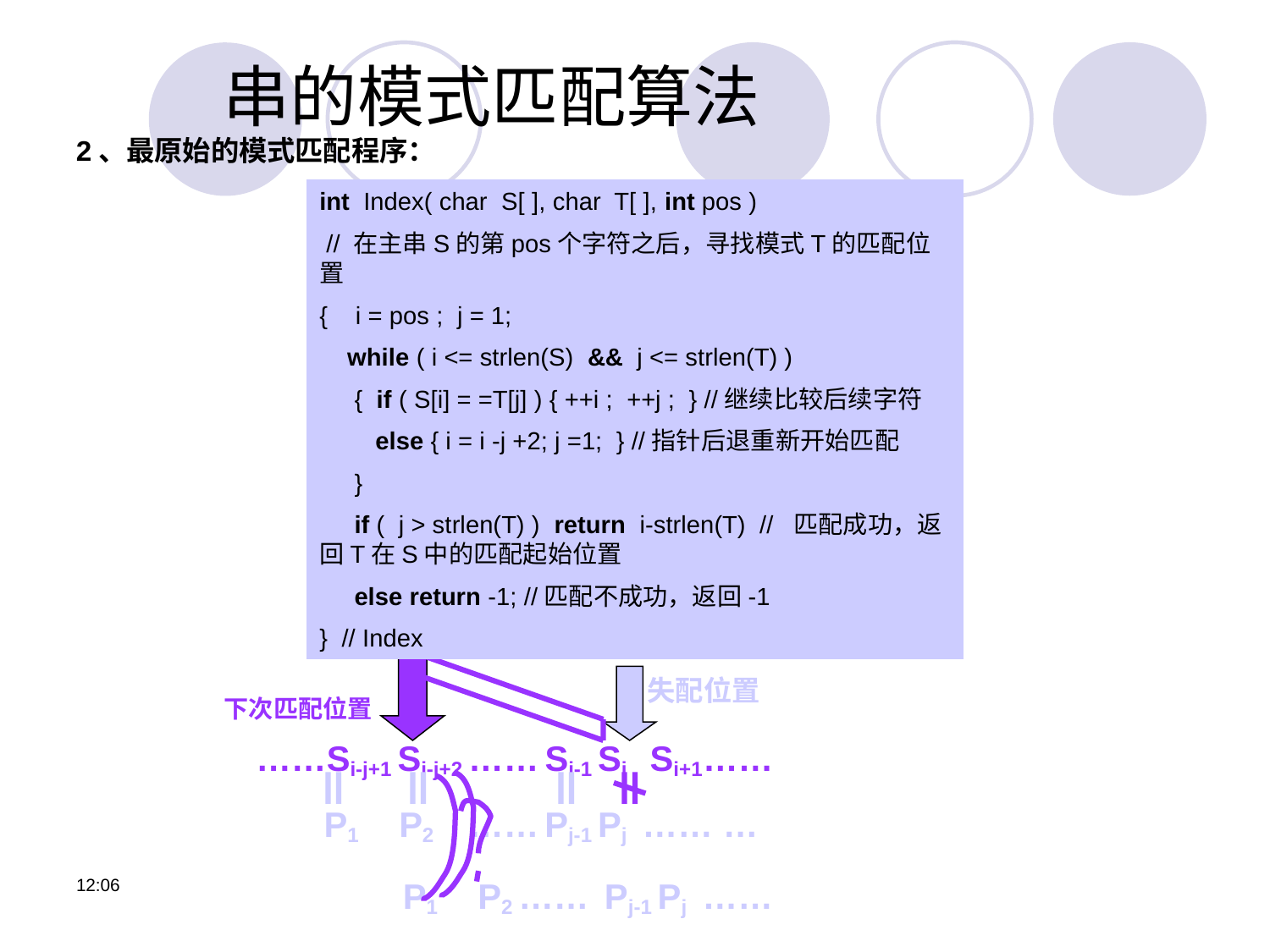

# 串的模式匹配算法
2、最原始的模式匹配程序：
int  Index( char  S[ ], char  T[ ], int pos )
 // 在主串S的第pos个字符之后，寻找模式T的匹配位置
{    i = pos ;  j = 1;
    while ( i <= strlen(S)  &&  j <= strlen(T) )
     {  if ( S[i] = =T[j] ) { ++i ;  ++j ;  } //继续比较后续字符
        else { i = i -j +2; j =1;  } //指针后退重新开始匹配
     }
     if (  j > strlen(T) )  return  i-strlen(T)  //  匹配成功，返回T在S中的匹配起始位置
     else return -1; //匹配不成功，返回-1
}  // Index

失配位置

下次匹配位置

……Si-j+1 Si-j+2 …… Si-1 Si    Si+1……
       P1       P2      …… Pj-1 Pj  …… …

12:06
              P1       P2 ……  Pj-1 Pj  ……